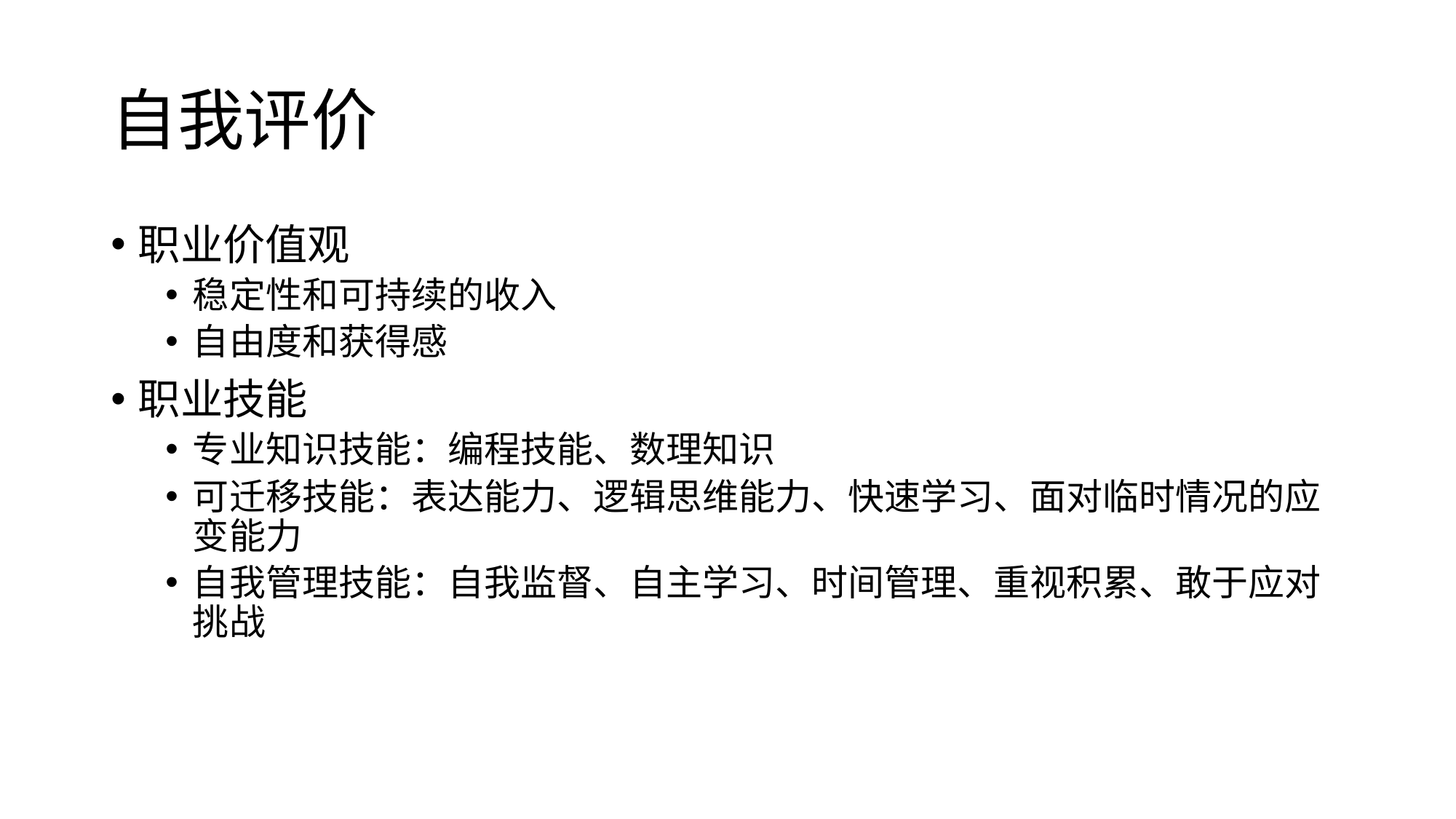

# 自我评价
职业价值观
稳定性和可持续的收入
自由度和获得感
职业技能
专业知识技能：编程技能、数理知识
可迁移技能：表达能力、逻辑思维能力、快速学习、面对临时情况的应变能力
自我管理技能：自我监督、自主学习、时间管理、重视积累、敢于应对挑战